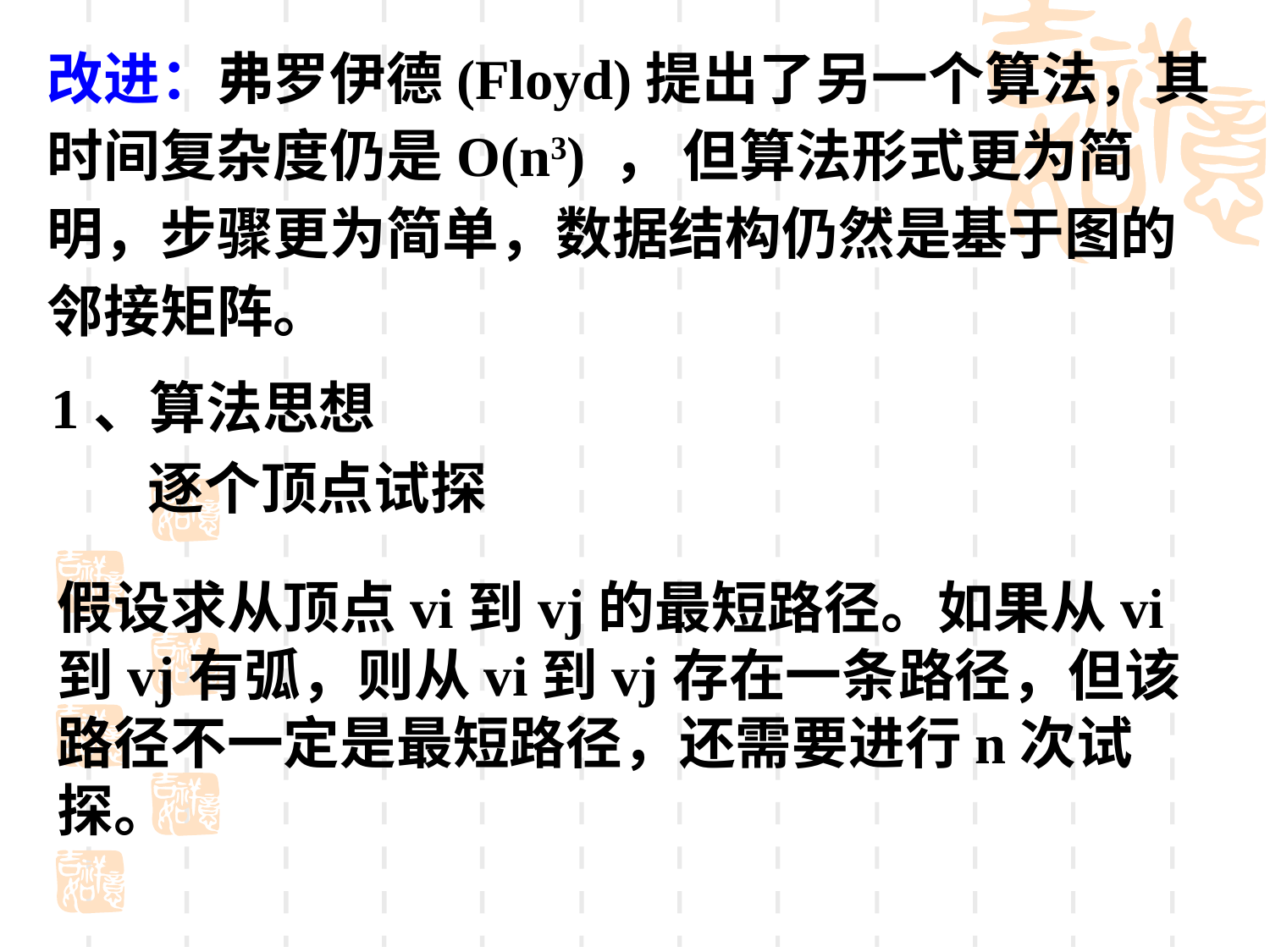

改进：弗罗伊德(Floyd)提出了另一个算法，其时间复杂度仍是O(n3) ， 但算法形式更为简明，步骤更为简单，数据结构仍然是基于图的邻接矩阵。
1、算法思想
逐个顶点试探
假设求从顶点vi到vj的最短路径。如果从vi到vj有弧，则从vi到vj存在一条路径，但该路径不一定是最短路径，还需要进行n次试探。